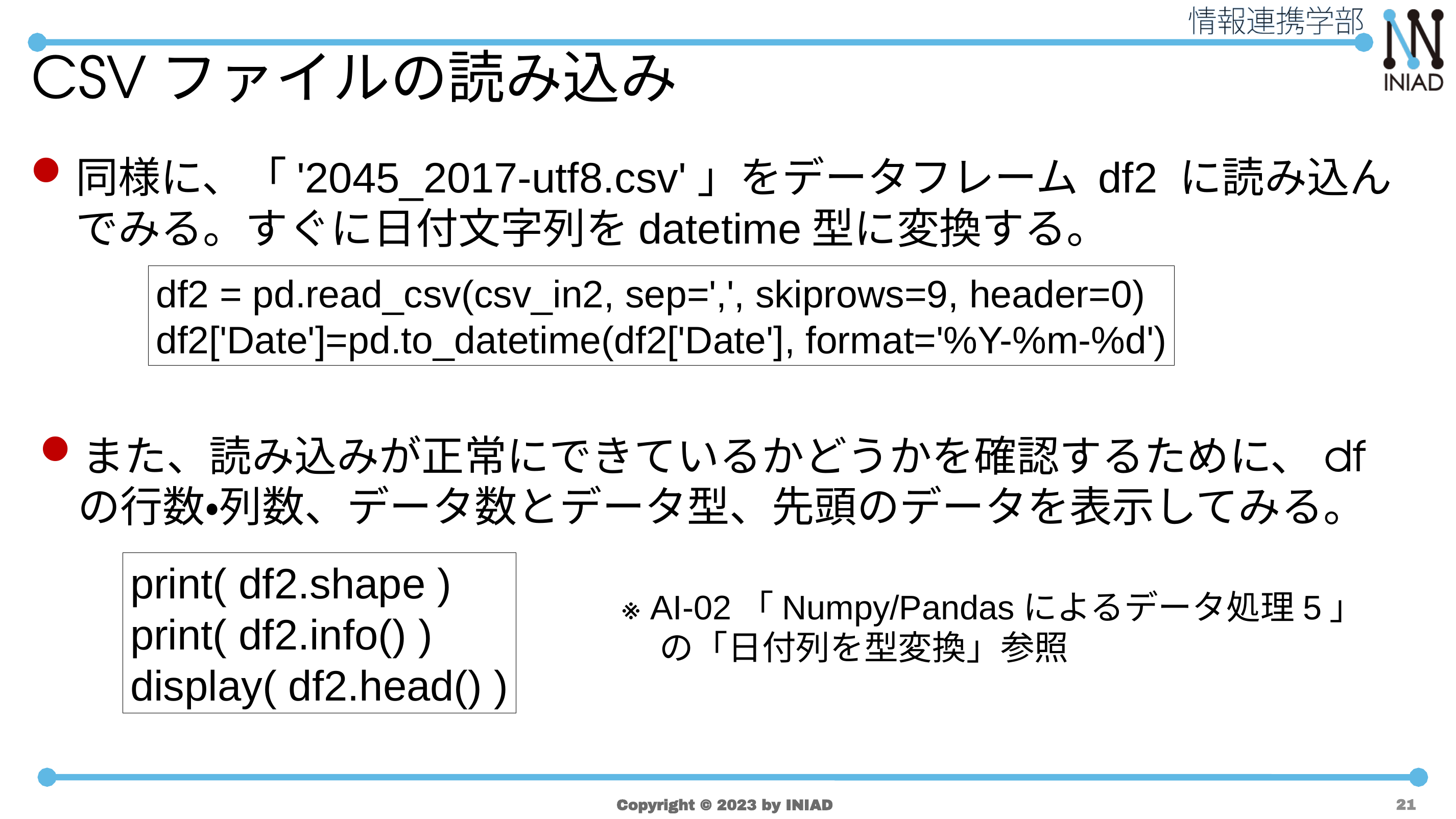

# CSVファイルの読み込み
同様に、「'2045_2017-utf8.csv'」をデータフレーム df2 に読み込んでみる。すぐに日付文字列をdatetime型に変換する。
df2 = pd.read_csv(csv_in2, sep=',', skiprows=9, header=0)
df2['Date']=pd.to_datetime(df2['Date'], format='%Y-%m-%d')
また、読み込みが正常にできているかどうかを確認するために、dfの行数・列数、データ数とデータ型、先頭のデータを表示してみる。
print( df2.shape )
print( df2.info() )
display( df2.head() )
※ AI-02「Numpy/Pandasによるデータ処理5」
    の「日付列を型変換」参照
21
Copyright © 2023 by INIAD